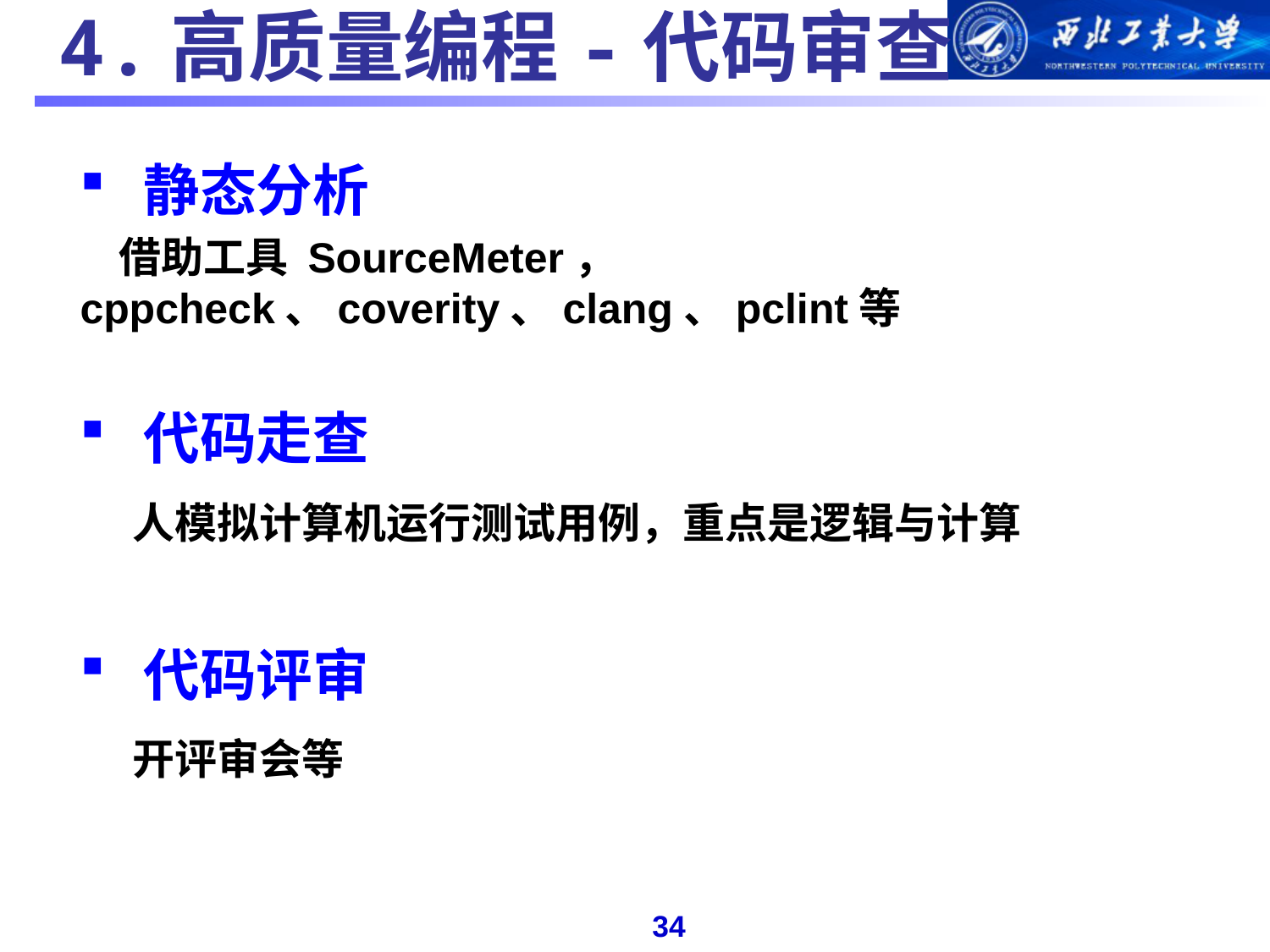

#
 4.高质量编程-代码审查
静态分析
   借助工具 SourceMeter， cppcheck、coverity、clang、pclint等

代码走查
   人模拟计算机运行测试用例，重点是逻辑与计算

代码评审
   开评审会等